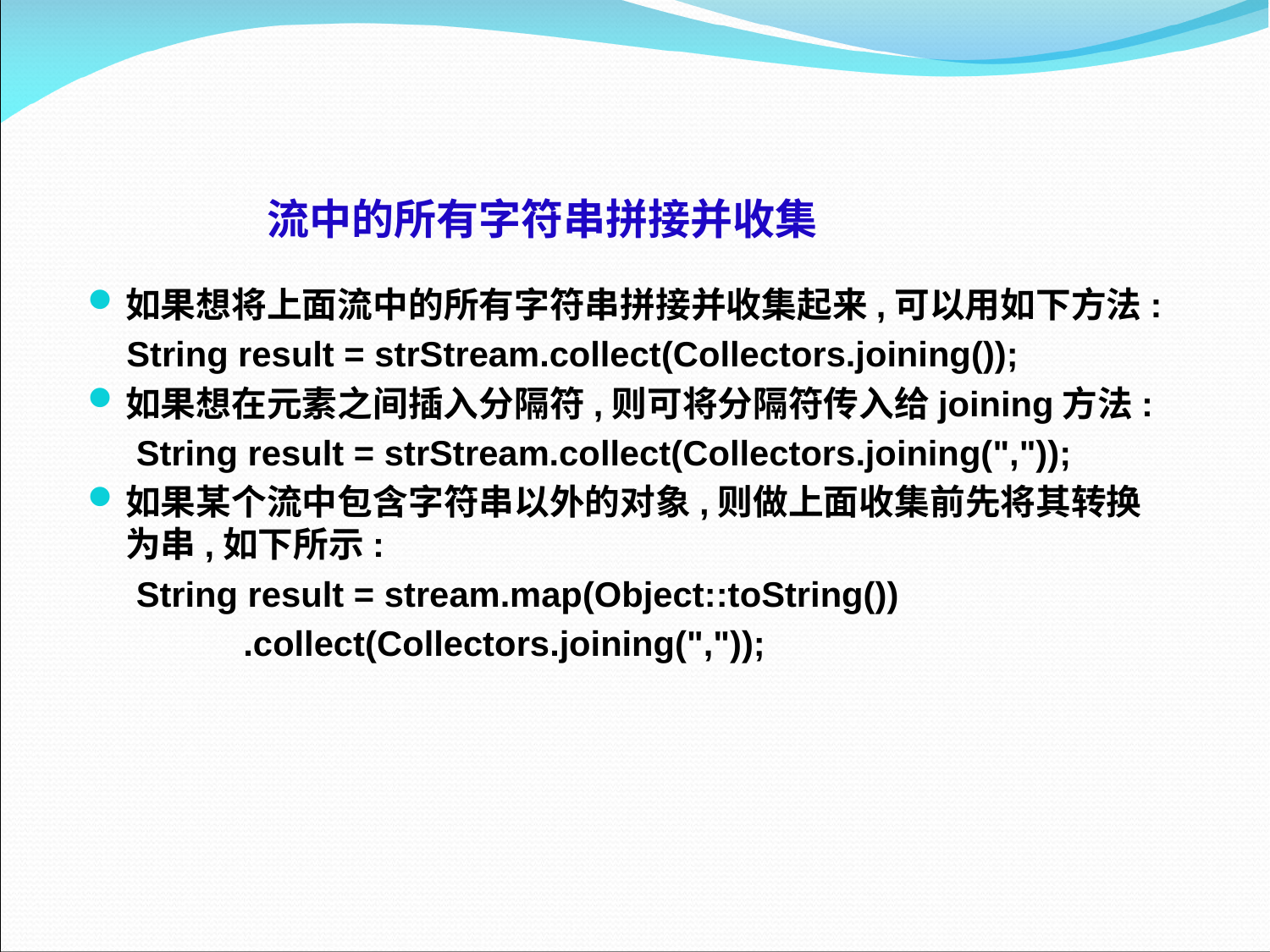

流中的所有字符串拼接并收集
如果想将上面流中的所有字符串拼接并收集起来,可以用如下方法:
    String result = strStream.collect(Collectors.joining());
如果想在元素之间插入分隔符,则可将分隔符传入给joining方法:
     String result = strStream.collect(Collectors.joining(","));
如果某个流中包含字符串以外的对象,则做上面收集前先将其转换为串,如下所示:
     String result = stream.map(Object::toString())
                .collect(Collectors.joining(","));